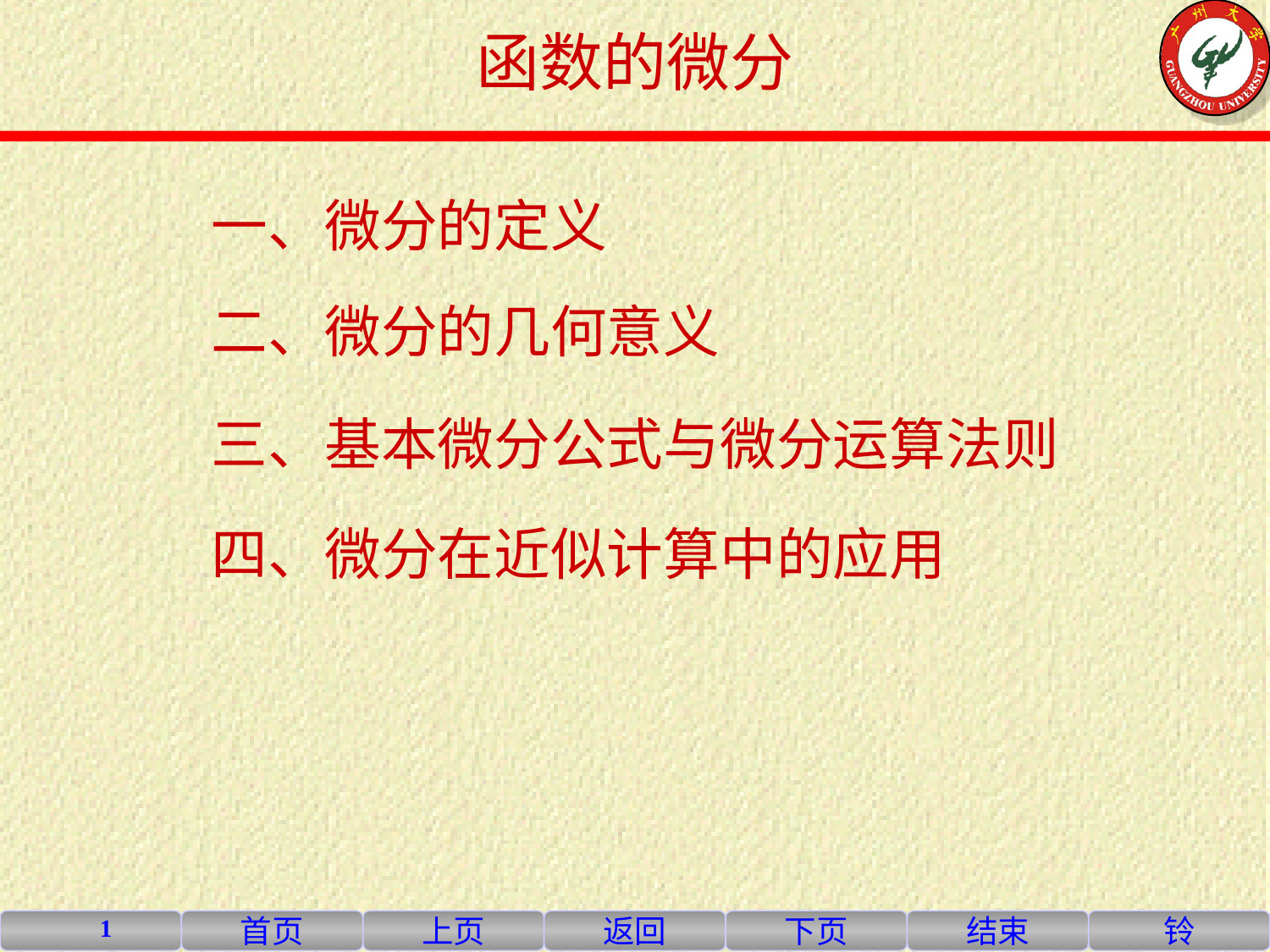

# 函数的微分

一、微分的定义
二、微分的几何意义
三、基本微分公式与微分运算法则
四、微分在近似计算中的应用
1